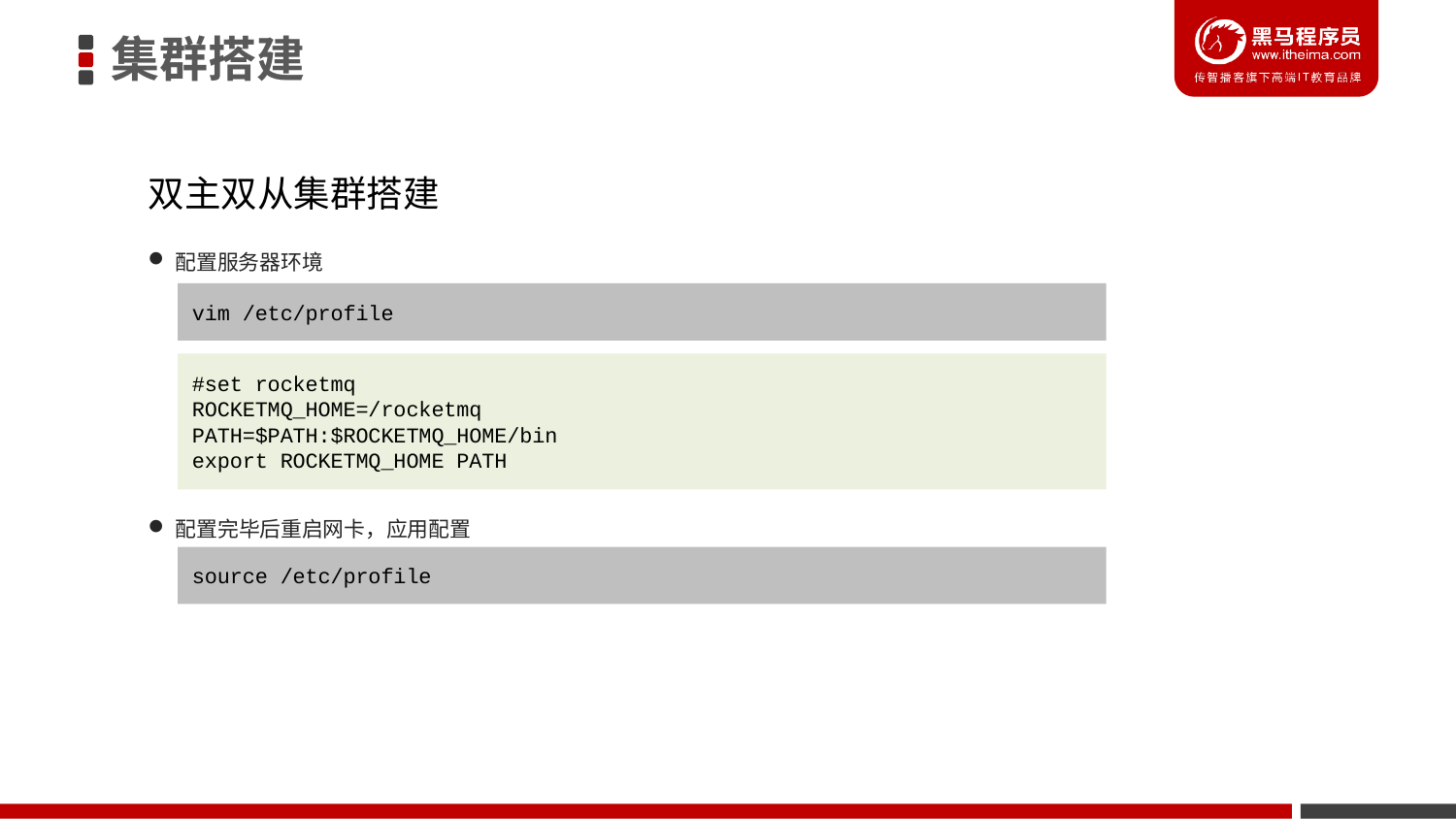

集群搭建
双主双从集群搭建
配置服务器环境

配置完毕后重启网卡，应用配置

vim /etc/profile
#set rocketmq
ROCKETMQ_HOME=/rocketmq
PATH=$PATH:$ROCKETMQ_HOME/bin
export ROCKETMQ_HOME PATH
source /etc/profile